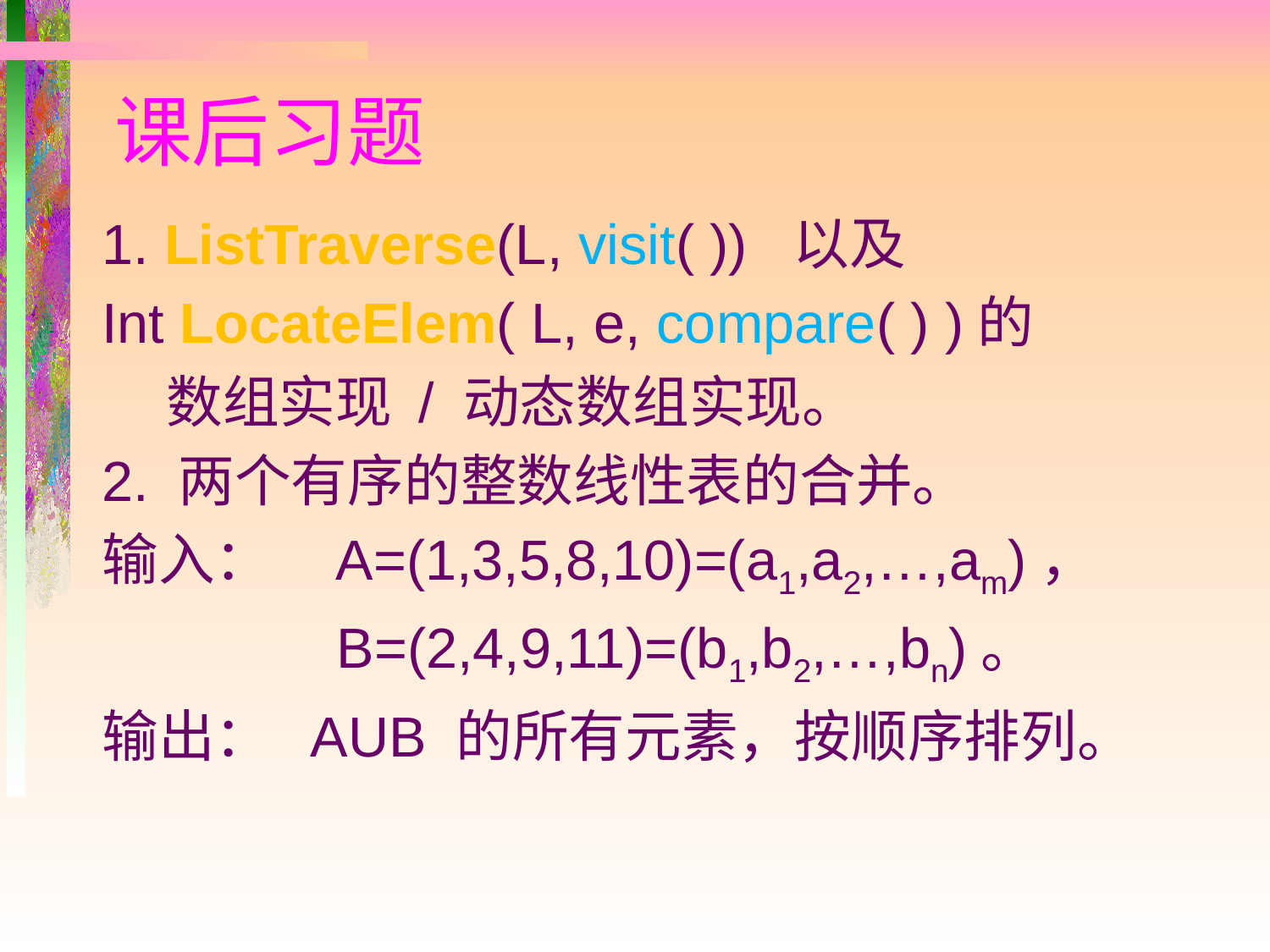

# 课后习题
1. ListTraverse(L, visit( ))  以及
Int LocateElem( L, e, compare( ) )的
    数组实现 / 动态数组实现。
2. 两个有序的整数线性表的合并。
输入：    A=(1,3,5,8,10)=(a1,a2,…,am)，
               B=(2,4,9,11)=(b1,b2,…,bn)。
输出：  AUB 的所有元素，按顺序排列。